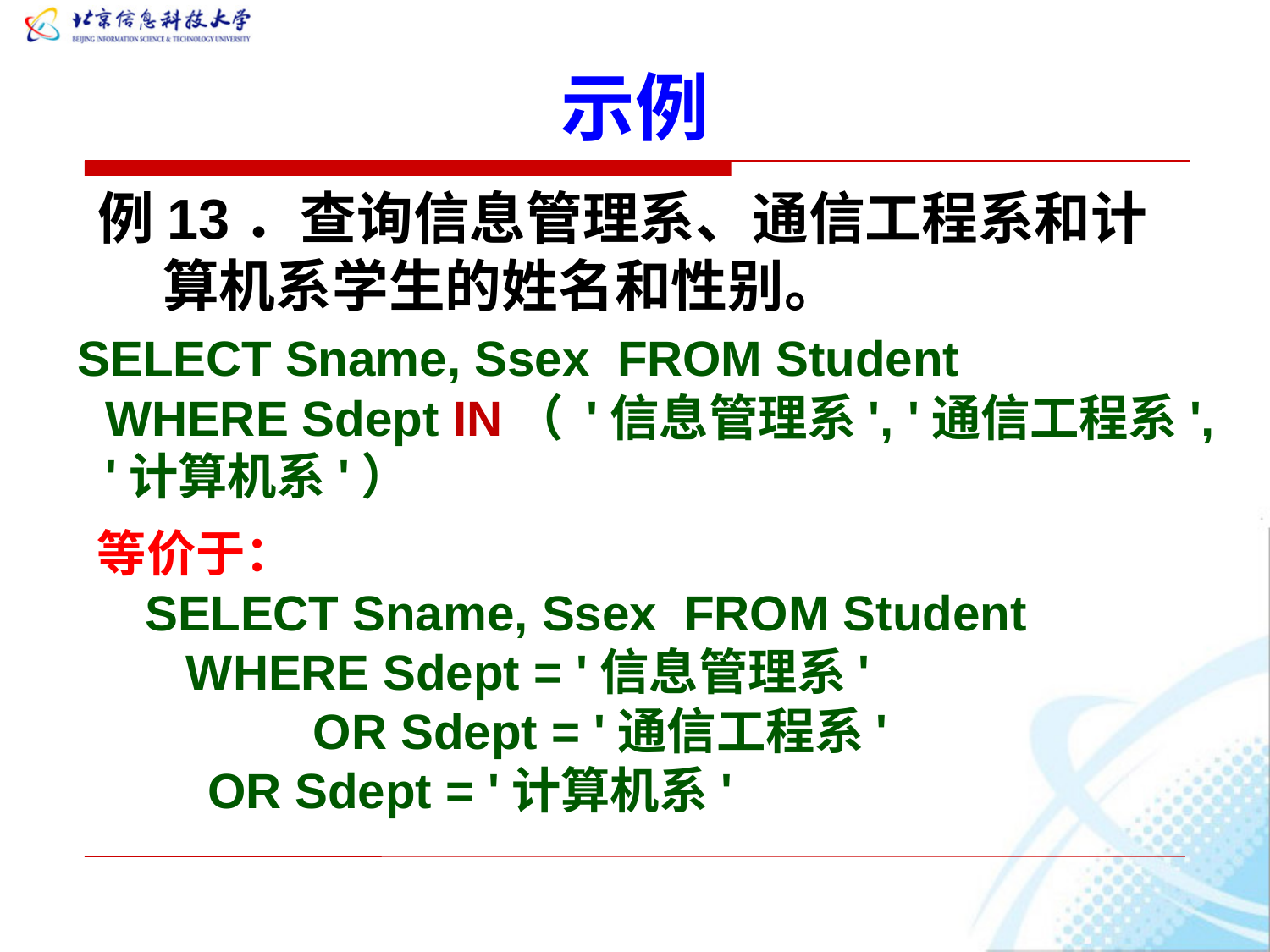

# 示例
例13．查询信息管理系、通信工程系和计算机系学生的姓名和性别。
SELECT Sname, Ssex  FROM Student
  WHERE Sdept IN（ '信息管理系', '通信工程系',
  '计算机系'）
等价于：
	SELECT Sname, Ssex  FROM Student
	   WHERE Sdept = '信息管理系'
		   OR Sdept = '通信工程系'
        OR Sdept = '计算机系'

28